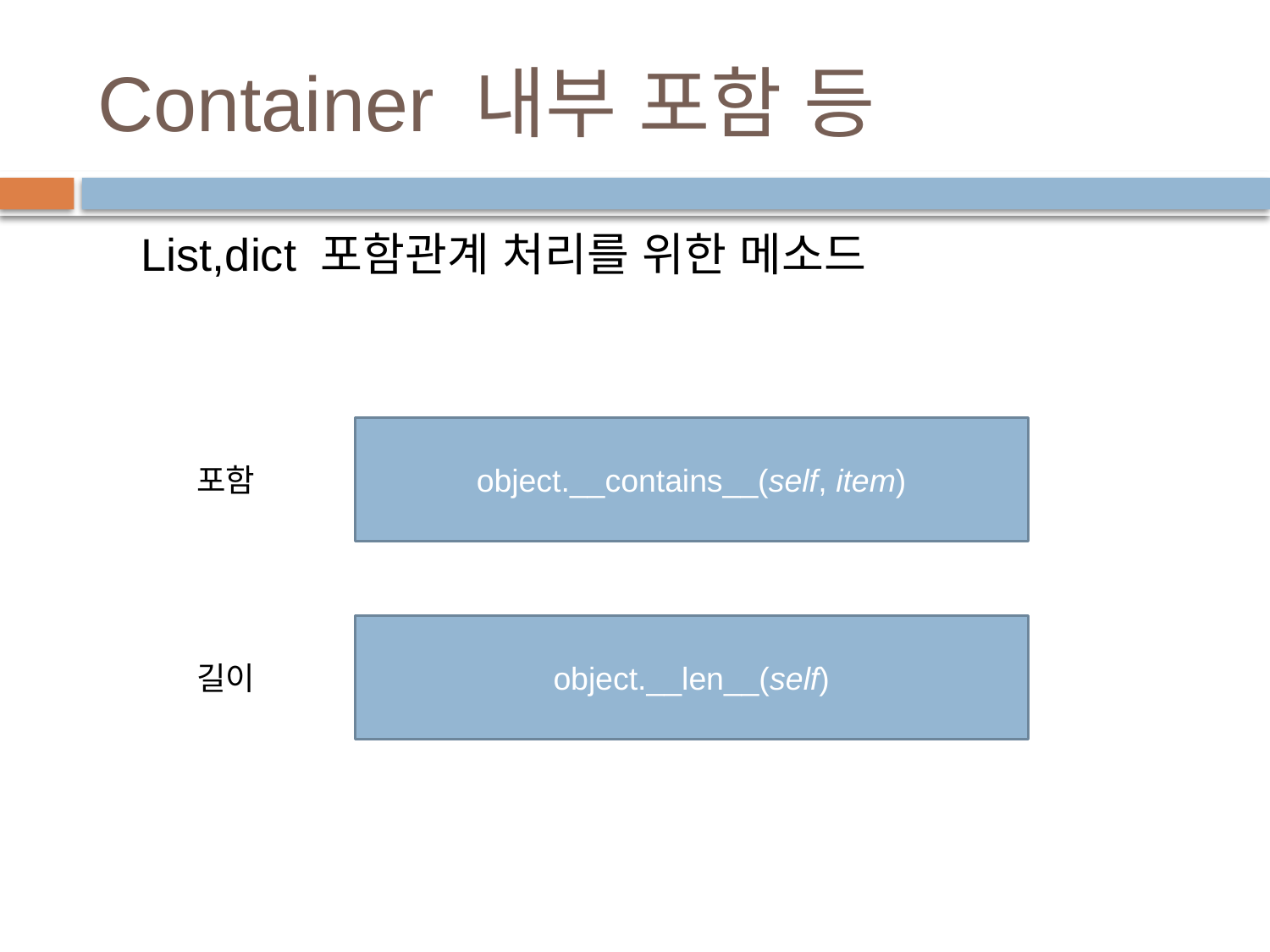

# Container 내부 포함 등
List,dict 포함관계 처리를 위한 메소드
object.__contains__(self, item)
포함
object.__len__(self)
길이